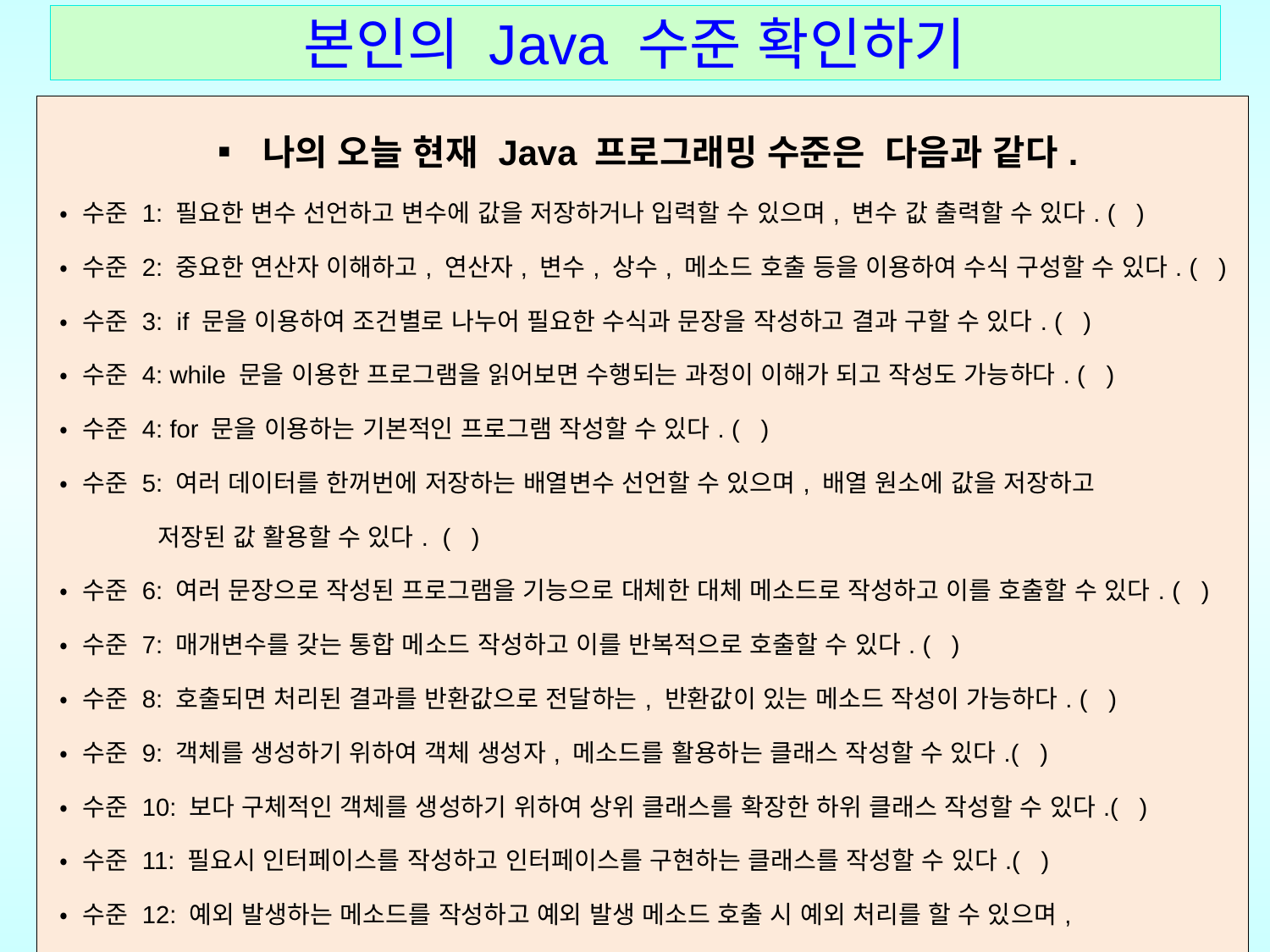

# 본인의 Java 수준 확인하기
| ▪ 나의 오늘 현재 Java 프로그래밍 수준은 다음과 같다. • 수준 1: 필요한 변수 선언하고 변수에 값을 저장하거나 입력할 수 있으며, 변수 값 출력할 수 있다. ( ) • 수준 2: 중요한 연산자 이해하고, 연산자, 변수, 상수, 메소드 호출 등을 이용하여 수식 구성할 수 있다. ( ) • 수준 3: if 문을 이용하여 조건별로 나누어 필요한 수식과 문장을 작성하고 결과 구할 수 있다. ( ) • 수준 4: while 문을 이용한 프로그램을 읽어보면 수행되는 과정이 이해가 되고 작성도 가능하다. ( ) • 수준 4: for 문을 이용하는 기본적인 프로그램 작성할 수 있다. ( ) • 수준 5: 여러 데이터를 한꺼번에 저장하는 배열변수 선언할 수 있으며, 배열 원소에 값을 저장하고 저장된 값 활용할 수 있다. ( ) • 수준 6: 여러 문장으로 작성된 프로그램을 기능으로 대체한 대체 메소드로 작성하고 이를 호출할 수 있다. ( ) • 수준 7: 매개변수를 갖는 통합 메소드 작성하고 이를 반복적으로 호출할 수 있다. ( ) • 수준 8: 호출되면 처리된 결과를 반환값으로 전달하는, 반환값이 있는 메소드 작성이 가능하다. ( ) • 수준 9: 객체를 생성하기 위하여 객체 생성자, 메소드를 활용하는 클래스 작성할 수 있다.( ) • 수준 10: 보다 구체적인 객체를 생성하기 위하여 상위 클래스를 확장한 하위 클래스 작성할 수 있다.( ) • 수준 11: 필요시 인터페이스를 작성하고 인터페이스를 구현하는 클래스를 작성할 수 있다.( ) • 수준 12: 예외 발생하는 메소드를 작성하고 예외 발생 메소드 호출 시 예외 처리를 할 수 있으며, 필요시 예외 클래스를 작성할 수 작성할 수 있다.( ) • 수준 13: 클래스를 패키지의 클래스로 작성하여 여러 클래스로 구성되는 프로그램 작성할 수 있으며, Java의 중요 패키지의 클래스의 메소드를 활용할 수 있다.( ) |
| --- |